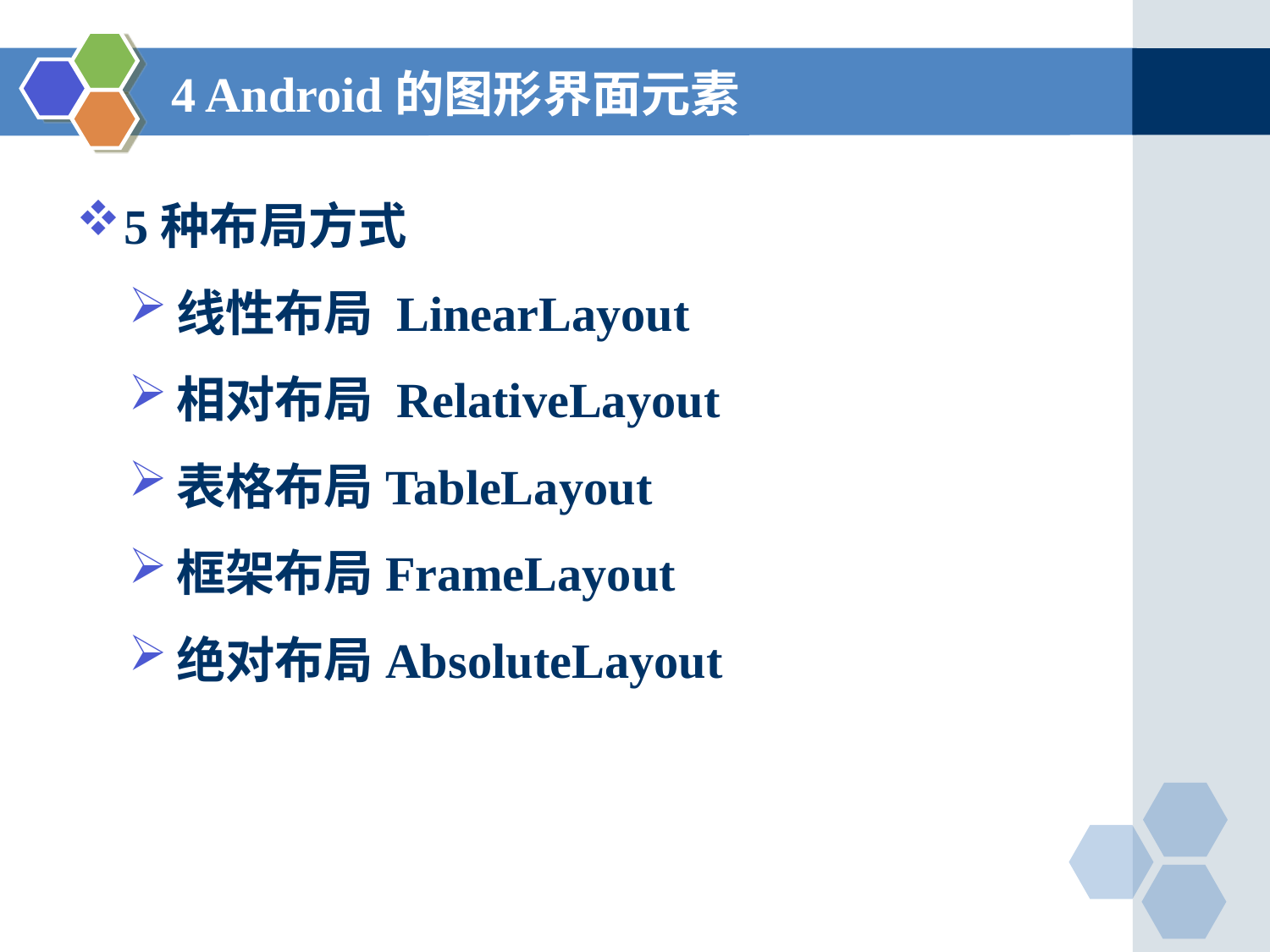

# 4 Android的图形界面元素
5种布局方式
线性布局 LinearLayout
相对布局 RelativeLayout
表格布局TableLayout
框架布局FrameLayout
绝对布局AbsoluteLayout